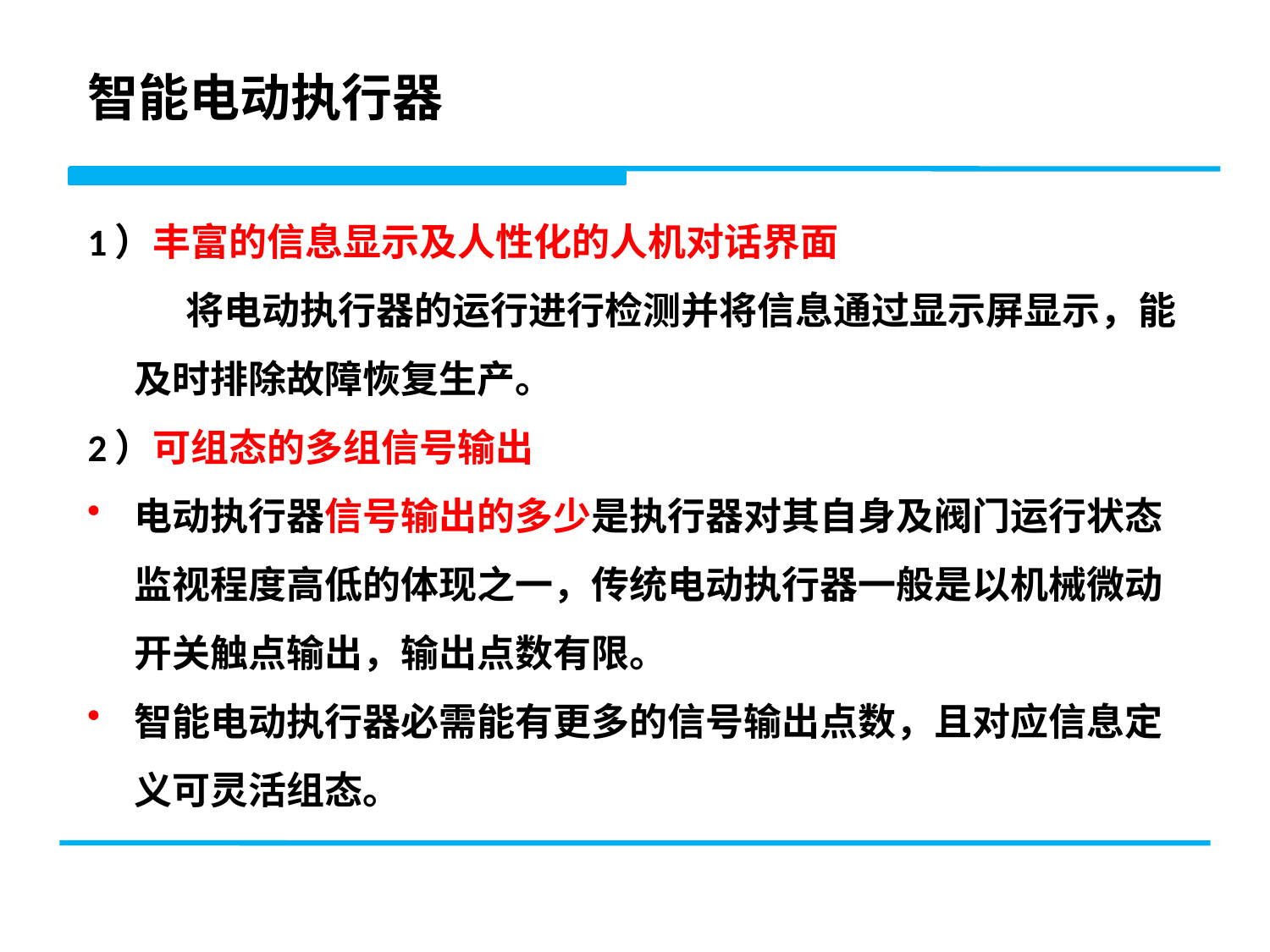

智能电动执行器

1）丰富的信息显示及人性化的人机对话界面 
      将电动执行器的运行进行检测并将信息通过显示屏显示，能及时排除故障恢复生产。
2）可组态的多组信号输出
电动执行器信号输出的多少是执行器对其自身及阀门运行状态监视程度高低的体现之一，传统电动执行器一般是以机械微动开关触点输出，输出点数有限。
智能电动执行器必需能有更多的信号输出点数，且对应信息定义可灵活组态。